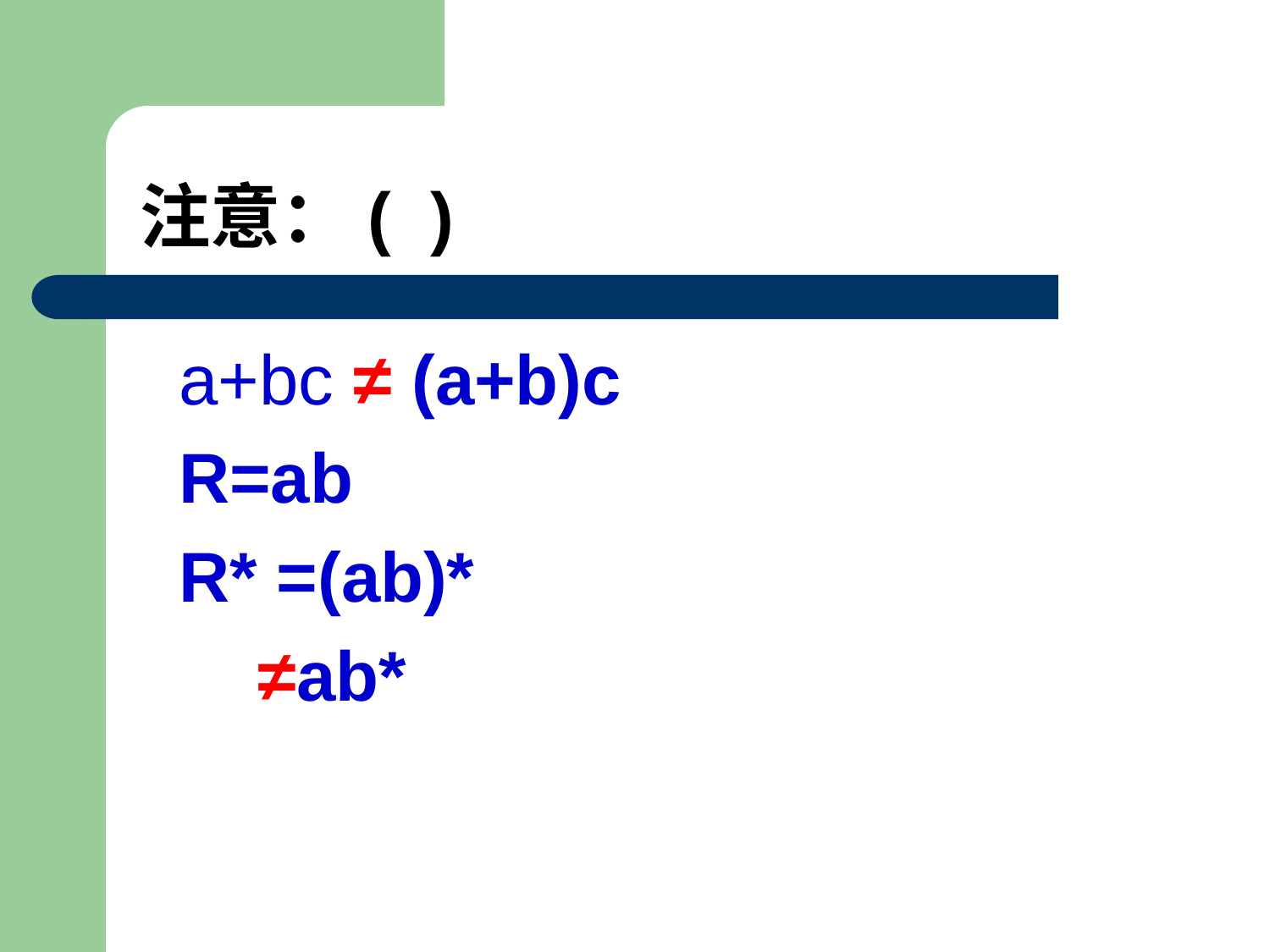

# 注意：(  )
  a+bc ≠ (a+b)c
  R=ab
  R* =(ab)*
      ≠ab*